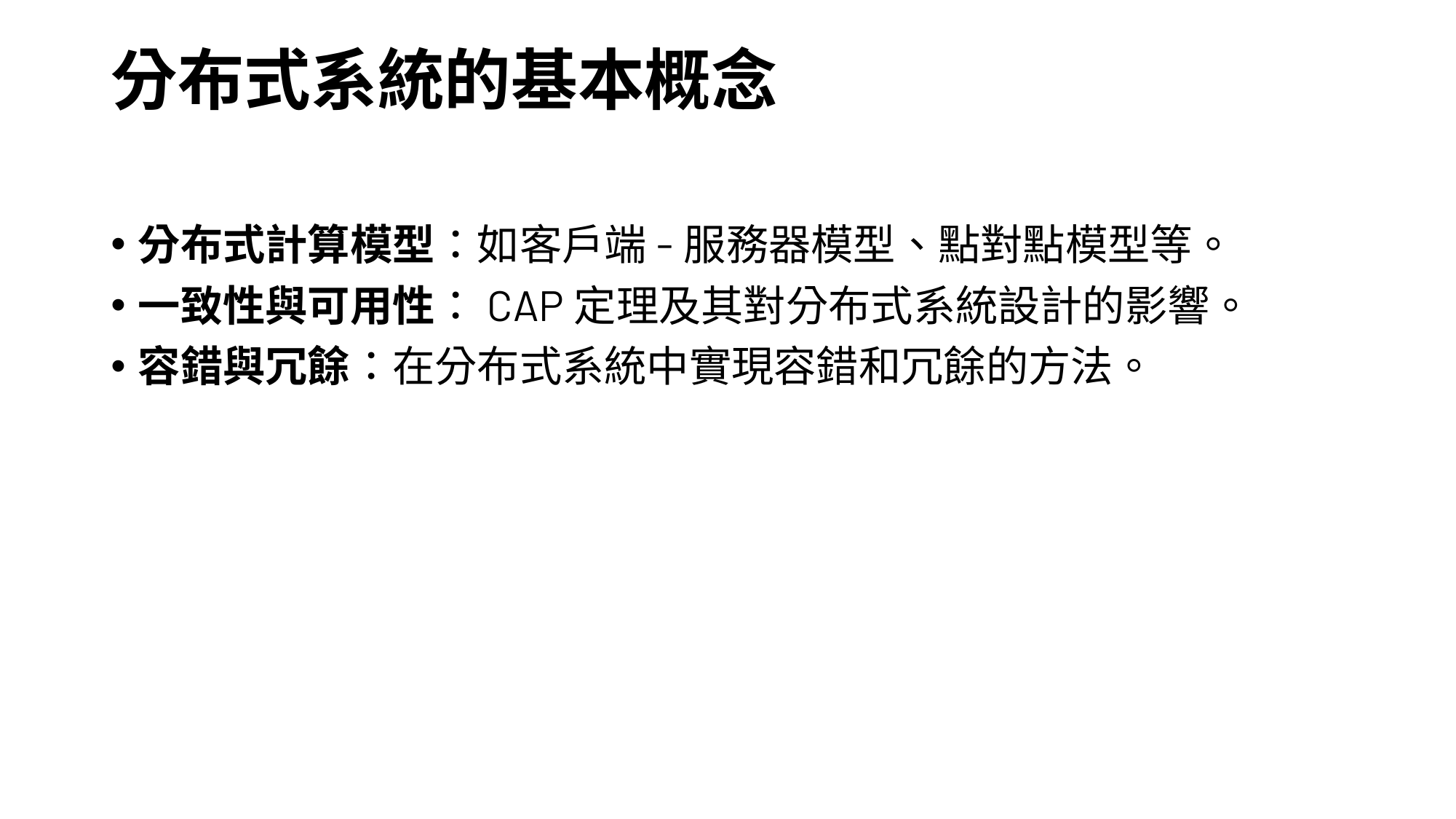

# 分布式系統的基本概念
分布式計算模型：如客戶端-服務器模型、點對點模型等。
一致性與可用性：CAP定理及其對分布式系統設計的影響。
容錯與冗餘：在分布式系統中實現容錯和冗餘的方法。